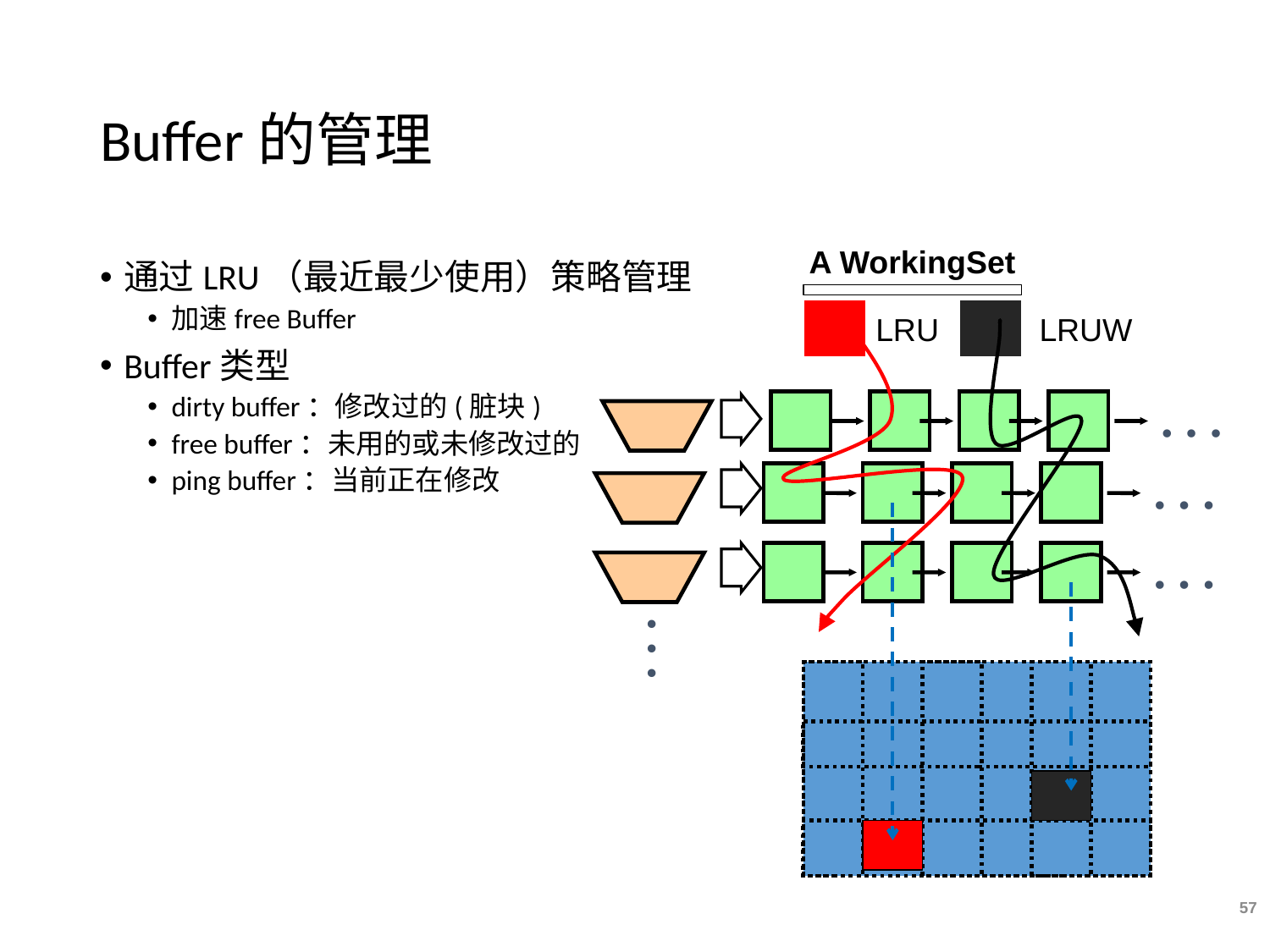

# Buffer的管理
A WorkingSet
通过LRU（最近最少使用）策略管理
加速free Buffer
Buffer类型
dirty buffer：修改过的(脏块)
free buffer：未用的或未修改过的
ping buffer：当前正在修改

LRU
LRUW

. . .

. . .

. . .

. . .

57